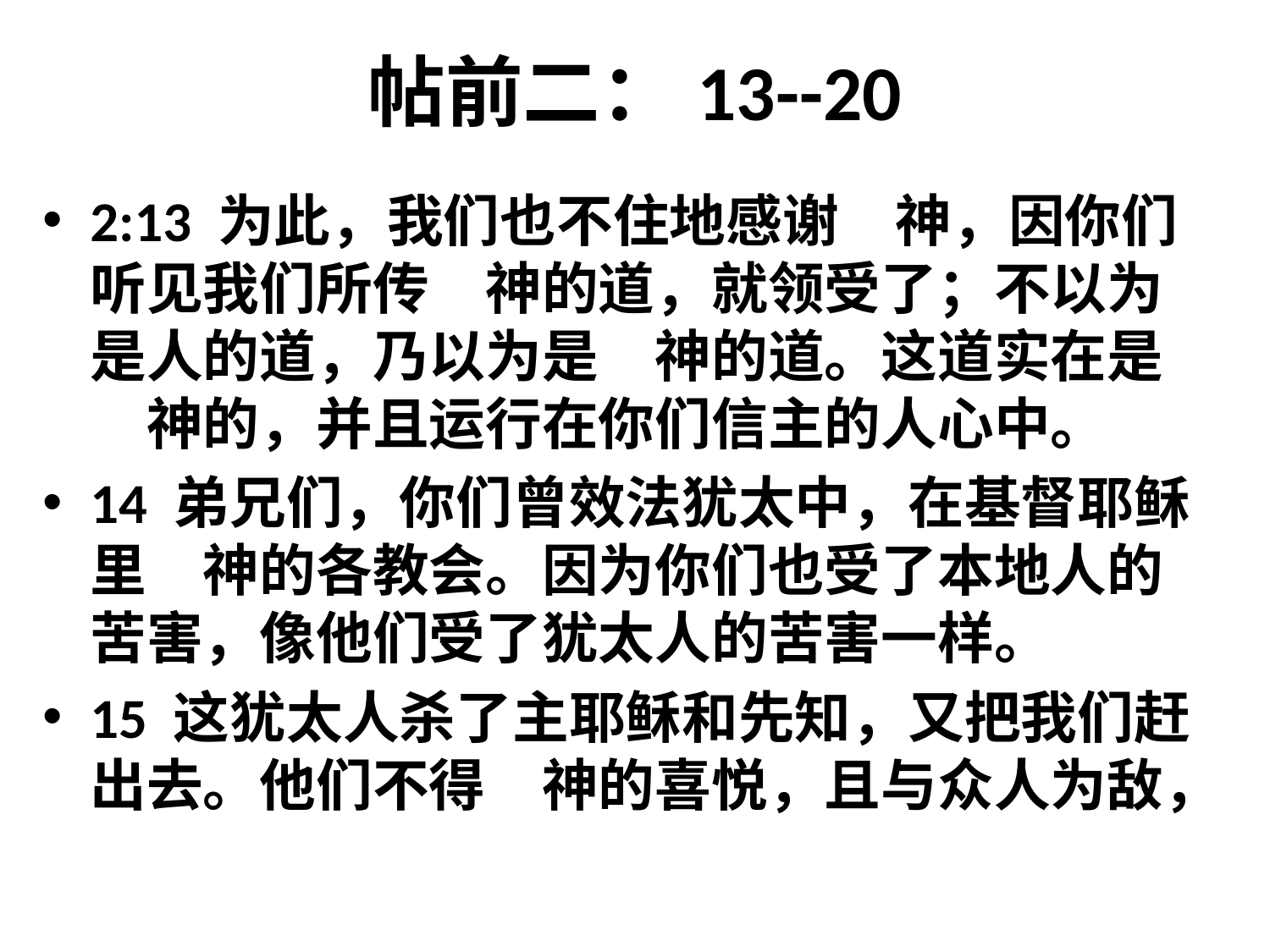

# 帖前二：13--20
2:13 为此，我们也不住地感谢　神，因你们听见我们所传　神的道，就领受了；不以为是人的道，乃以为是　神的道。这道实在是　神的，并且运行在你们信主的人心中。
14 弟兄们，你们曾效法犹太中，在基督耶稣里　神的各教会。因为你们也受了本地人的苦害，像他们受了犹太人的苦害一样。
15 这犹太人杀了主耶稣和先知，又把我们赶出去。他们不得　神的喜悦，且与众人为敌，